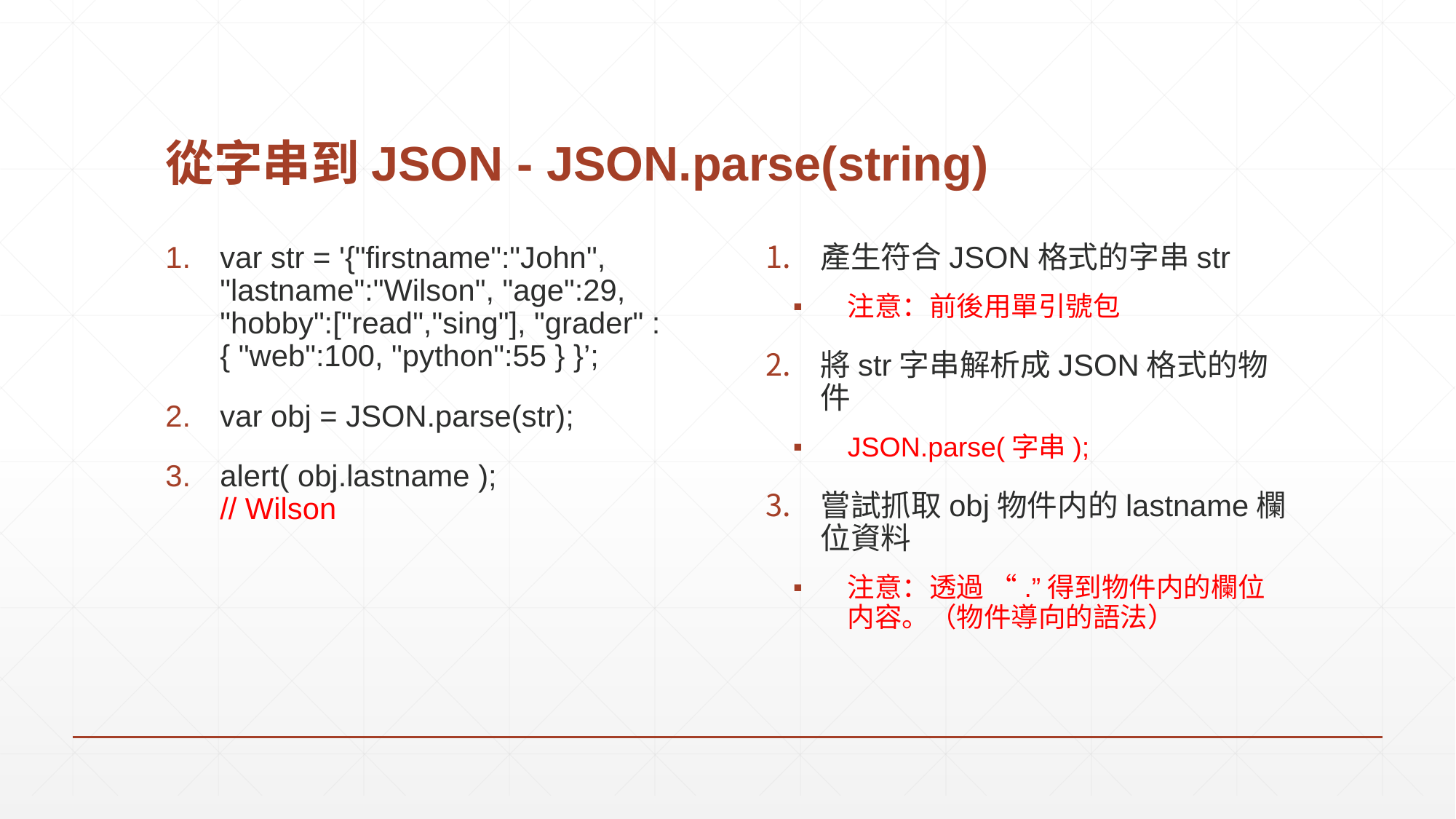

# 從字串到JSON - JSON.parse(string)
var str = '{"firstname":"John", "lastname":"Wilson", "age":29, "hobby":["read","sing"], "grader" : { "web":100, "python":55 } }’;
var obj = JSON.parse(str);
alert( obj.lastname );
// Wilson

產生符合JSON格式的字串str
注意：前後用單引號包
將str字串解析成JSON格式的物件
JSON.parse(字串);
嘗試抓取obj物件内的lastname欄位資料
注意：透過 “.”得到物件内的欄位内容。（物件導向的語法）